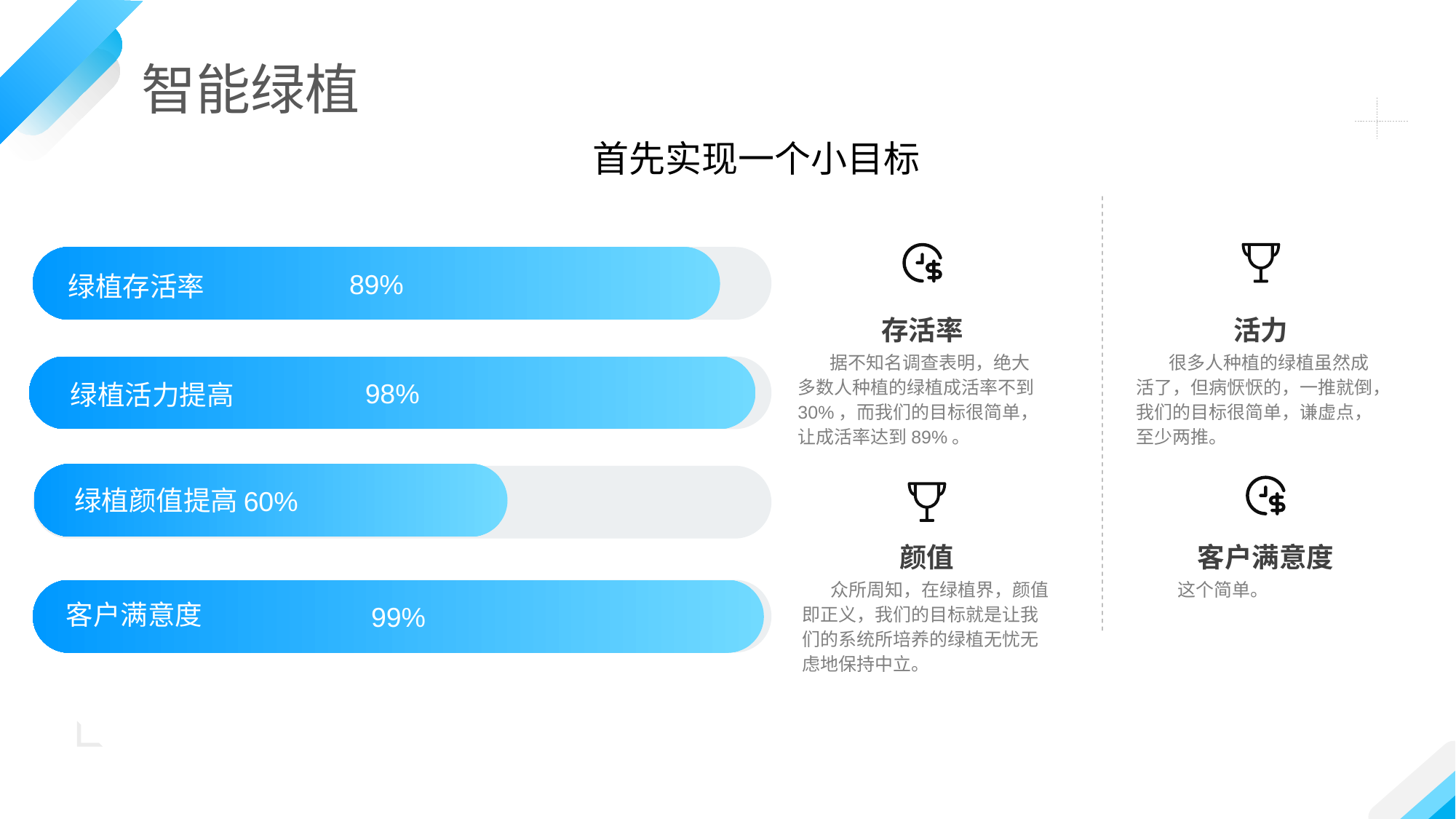

智能绿植

首先实现一个小目标

89%

绿植存活率
存活率
       据不知名调查表明，绝大多数人种植的绿植成活率不到30%，而我们的目标很简单，让成活率达到89%。
活力
       很多人种植的绿植虽然成活了，但病恹恹的，一推就倒，我们的目标很简单，谦虚点，至少两推。
98%

绿植活力提高
绿植美观度
60%

绿植颜值提高

颜值
      众所周知，在绿植界，颜值即正义，我们的目标就是让我们的系统所培养的绿植无忧无虑地保持中立。
客户满意度
        这个简单。

99%
客户满意度